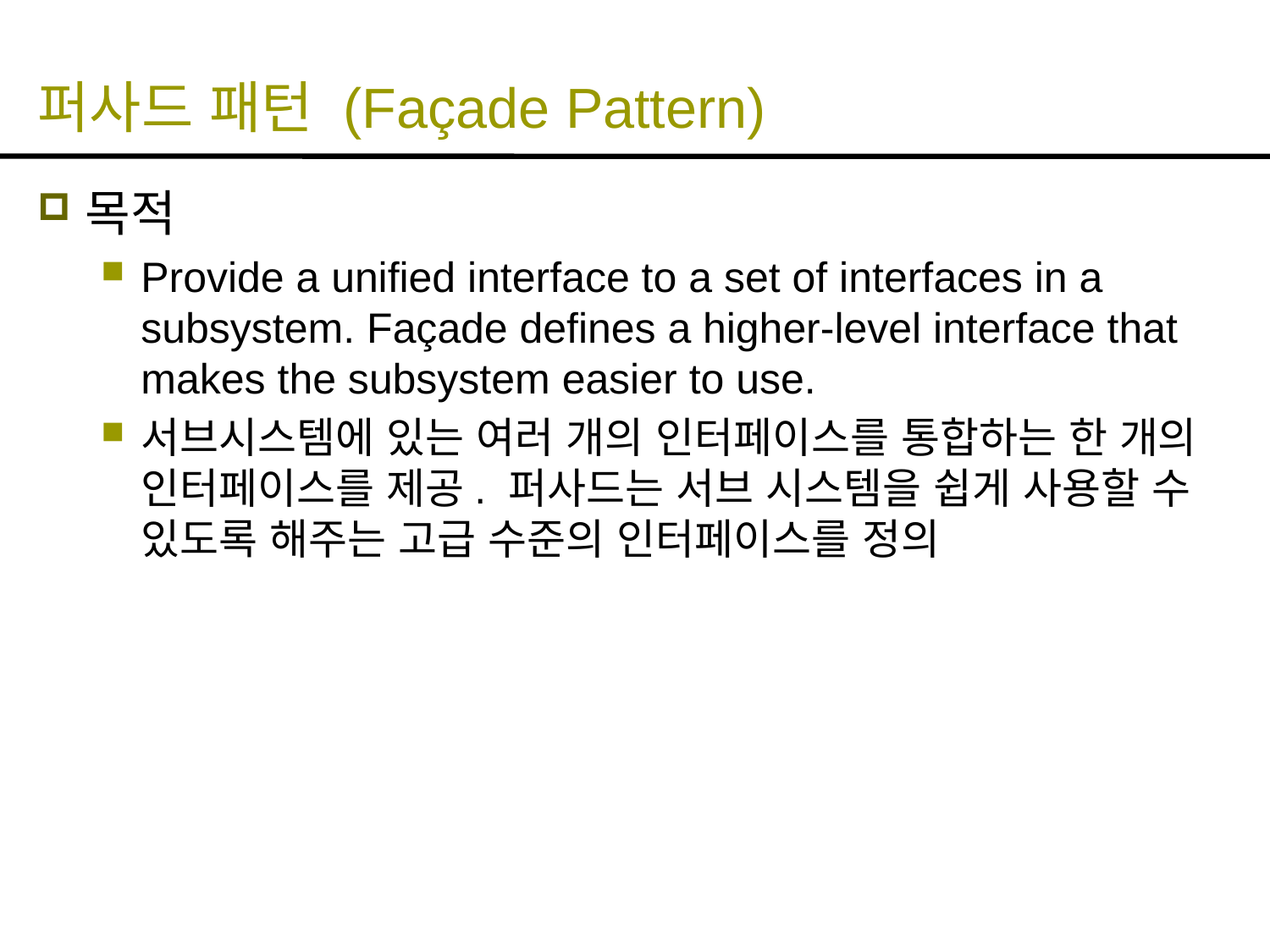

# 퍼사드 패턴 (Façade Pattern)
목적
Provide a unified interface to a set of interfaces in a subsystem. Façade defines a higher-level interface that makes the subsystem easier to use.
서브시스템에 있는 여러 개의 인터페이스를 통합하는 한 개의 인터페이스를 제공. 퍼사드는 서브 시스템을 쉽게 사용할 수 있도록 해주는 고급 수준의 인터페이스를 정의